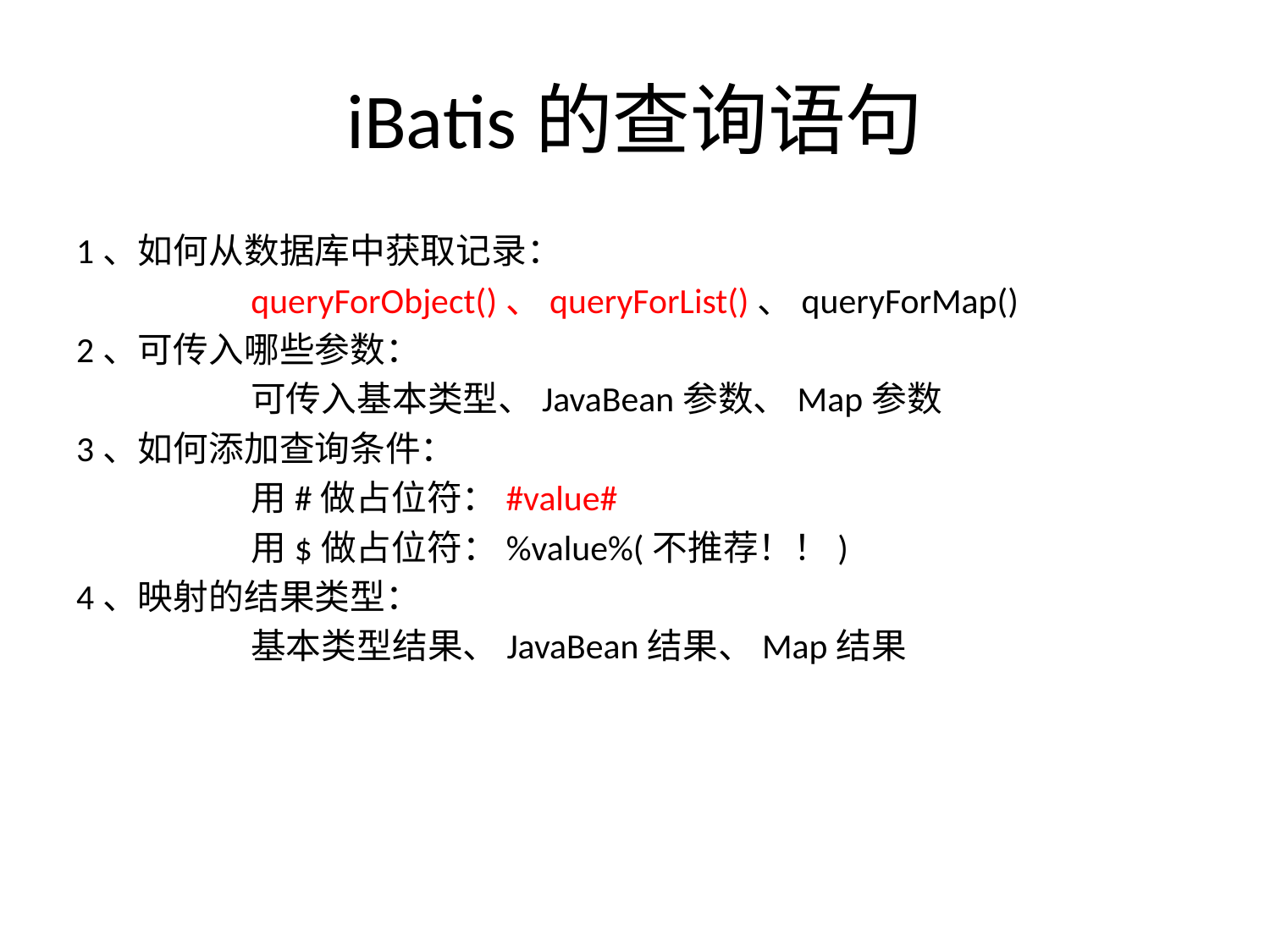

# iBatis的查询语句
1、如何从数据库中获取记录：
		queryForObject()、queryForList()、queryForMap()
2、可传入哪些参数：
		可传入基本类型、JavaBean参数、Map参数
3、如何添加查询条件：
		用#做占位符：#value#
		用$做占位符：%value%(不推荐！！)
4、映射的结果类型：
		基本类型结果、JavaBean结果、Map结果